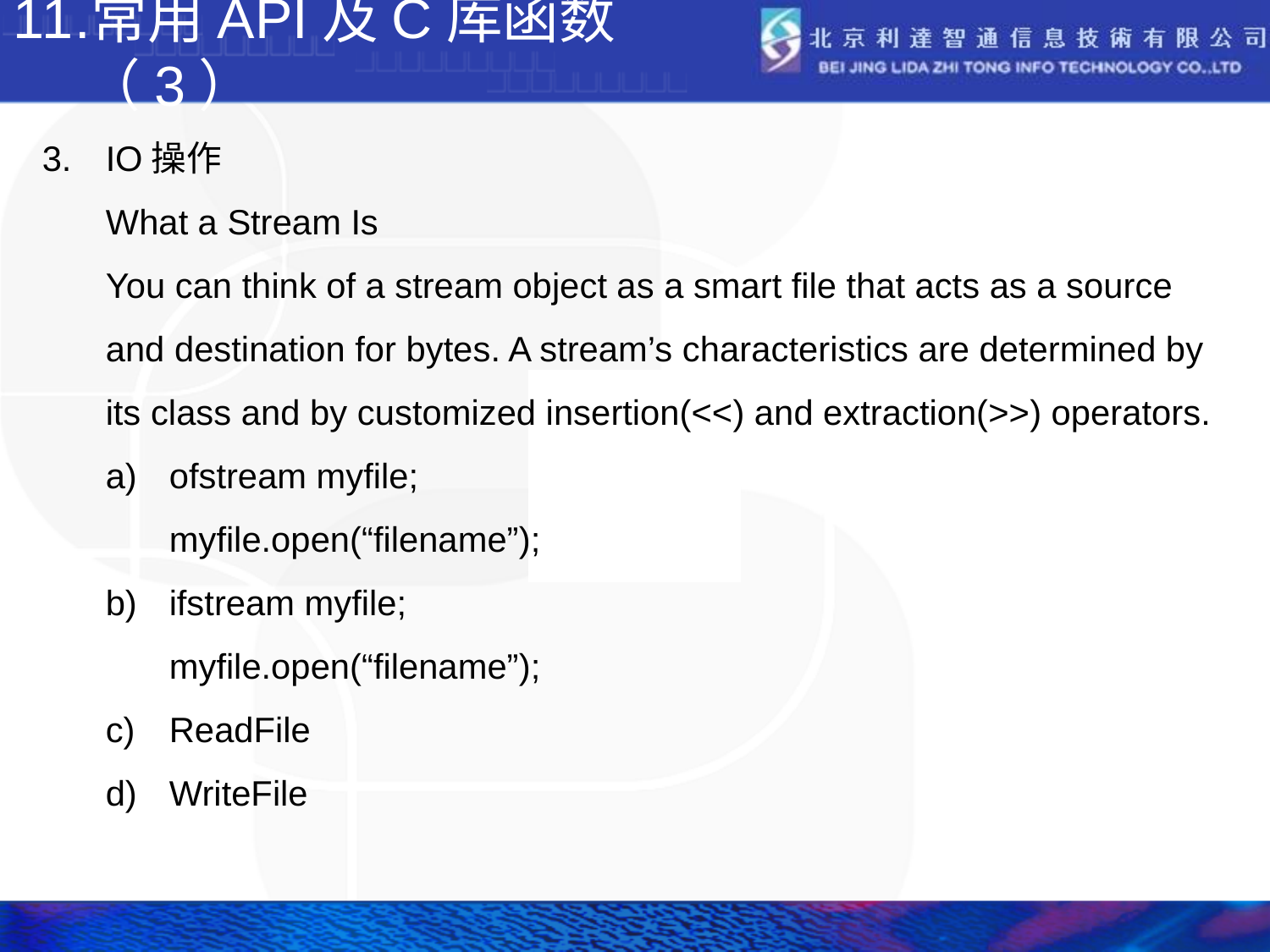

# 常用API及C库函数（3）
IO操作
	What a Stream Is
	You can think of a stream object as a smart file that acts as a source and destination for bytes. A stream’s characteristics are determined by its class and by customized insertion(<<) and extraction(>>) operators.
ofstream myfile;
	myfile.open(“filename”);
ifstream myfile;
	myfile.open(“filename”);
ReadFile
WriteFile